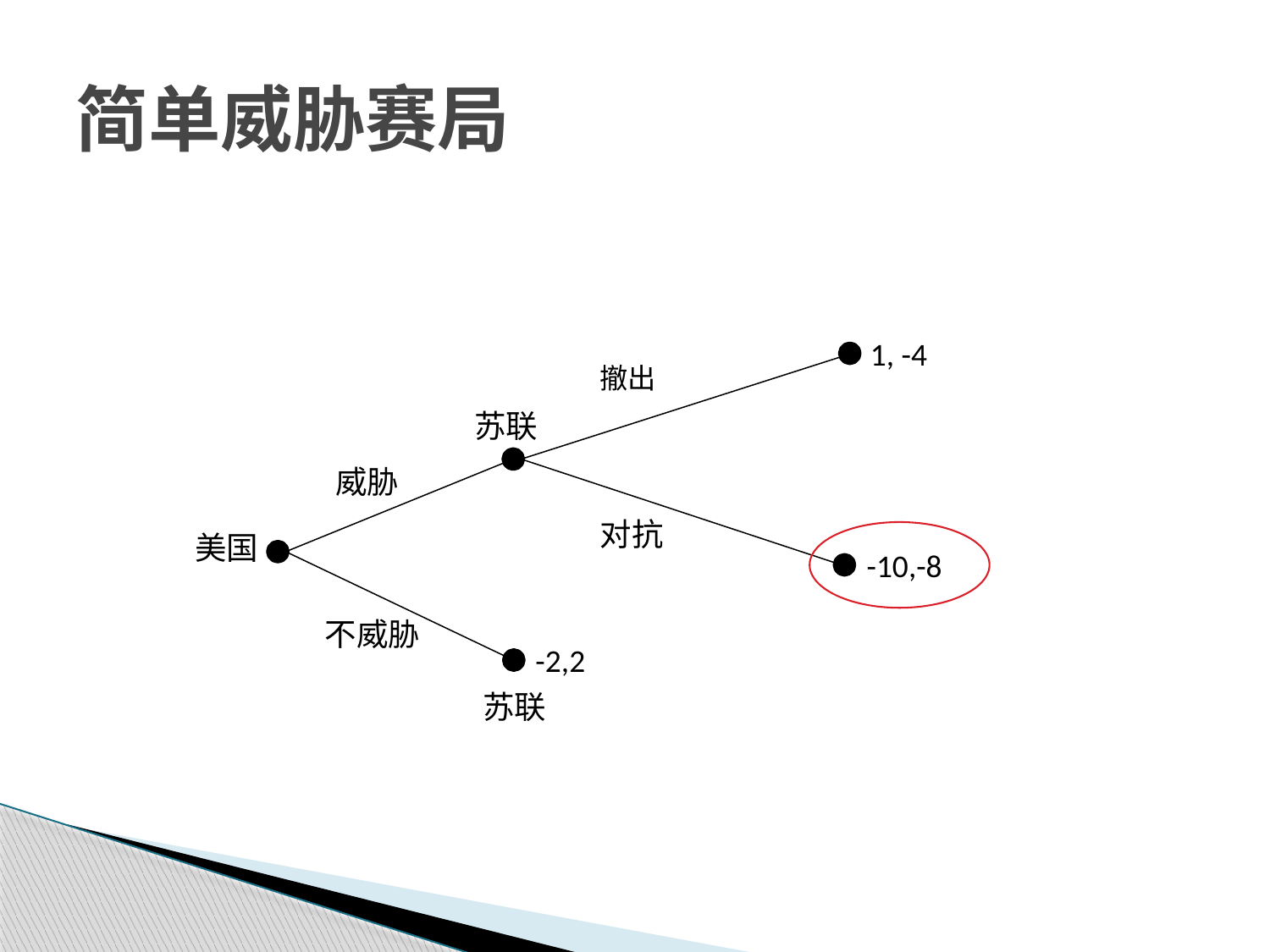

# 简单威胁赛局

1, -4

撤出
苏联

威胁
对抗
美国

-10,-8

不威胁
-2,2

苏联